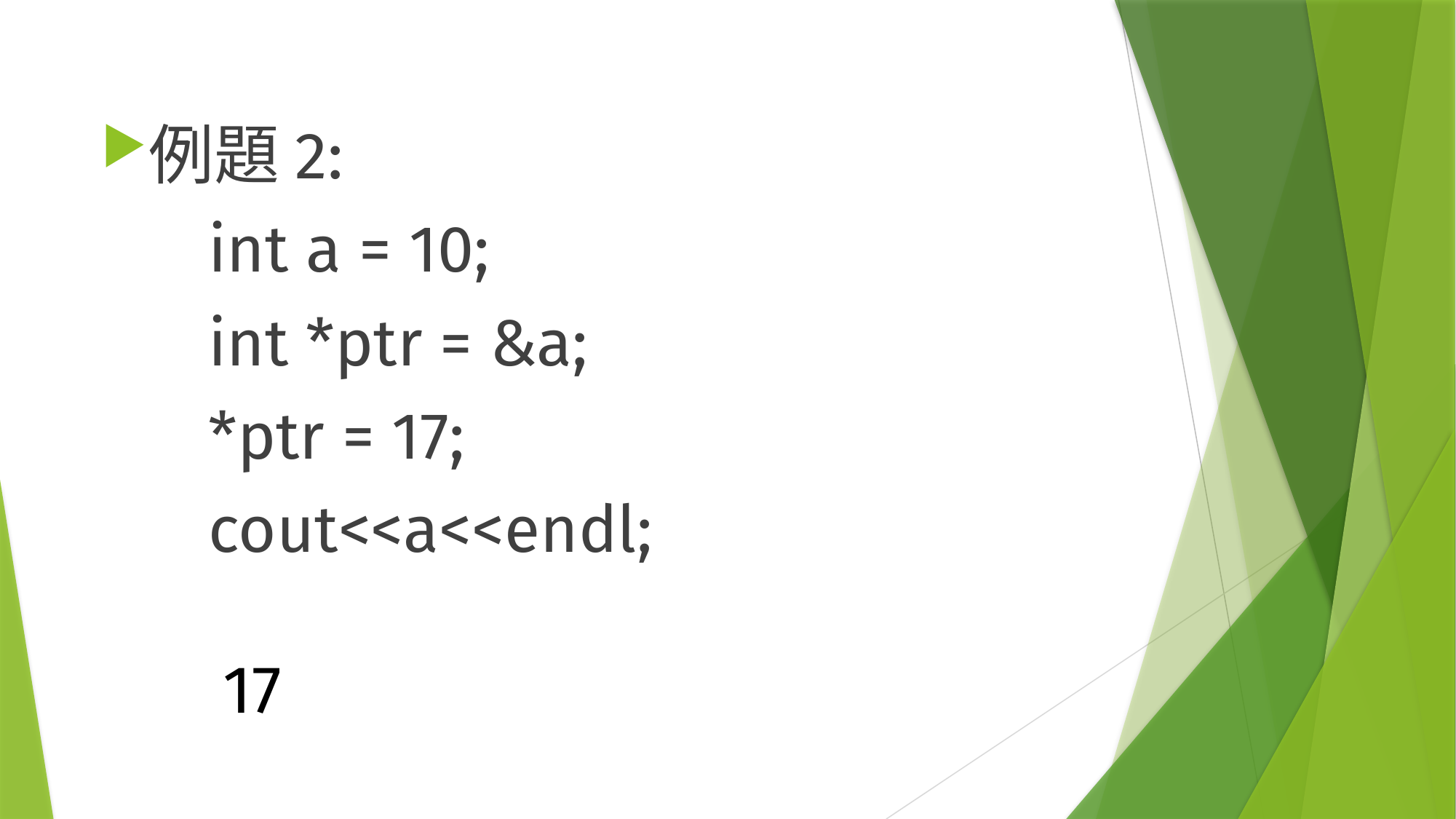

例題2:
		int a = 10;
		int *ptr = &a;
		*ptr = 17;
		cout<<a<<endl;

17